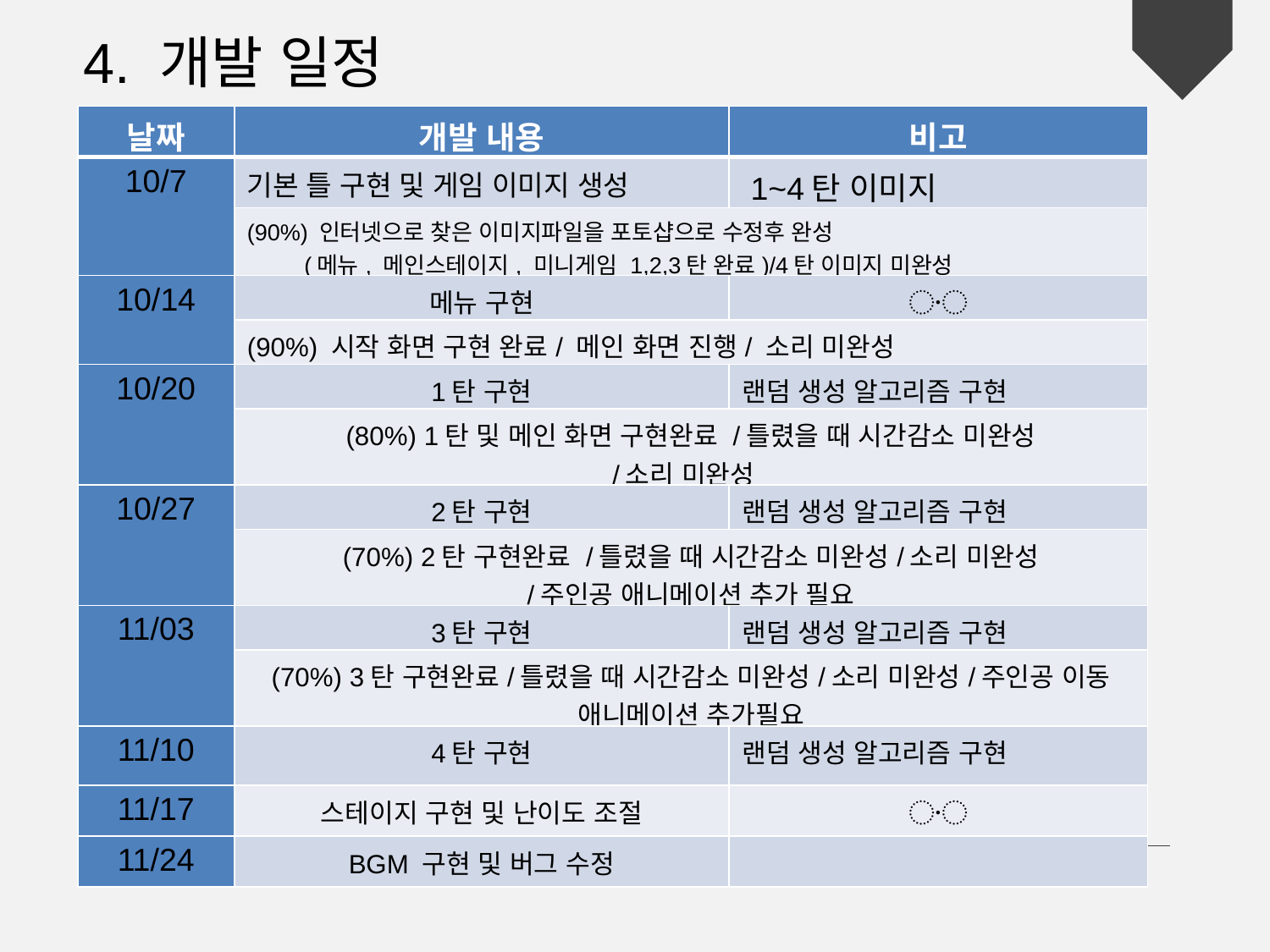

4. 개발 일정
| 날짜 | 개발 내용 | 비고 |
| --- | --- | --- |
| 10/7 | 기본 틀 구현 및 게임 이미지 생성 | 1~4탄 이미지 |
|  | (90%) 인터넷으로 찾은 이미지파일을 포토샵으로 수정후 완성 (메뉴, 메인스테이지, 미니게임 1,2,3탄 완료)/4탄 이미지 미완성 |  |
| 10/14 | 메뉴 구현 | 〮 |
|  | (90%) 시작 화면 구현 완료/ 메인 화면 진행/ 소리 미완성 |  |
| 10/20 | 1탄 구현 | 랜덤 생성 알고리즘 구현 |
|  | (80%) 1탄 및 메인 화면 구현완료 /틀렸을 때 시간감소 미완성 /소리 미완성 |  |
| 10/27 | 2탄 구현 | 랜덤 생성 알고리즘 구현 |
|  | (70%) 2탄 구현완료 /틀렸을 때 시간감소 미완성/소리 미완성 /주인공 애니메이션 추가 필요 |  |
| 11/03 | 3탄 구현 | 랜덤 생성 알고리즘 구현 |
|  | (70%) 3탄 구현완료/틀렸을 때 시간감소 미완성/소리 미완성/주인공 이동 애니메이션 추가필요 |  |
| 11/10 | 4탄 구현 | 랜덤 생성 알고리즘 구현 |
| 11/17 | 스테이지 구현 및 난이도 조절 | 〮 |
| 11/24 | BGM 구현 및 버그 수정 |  |